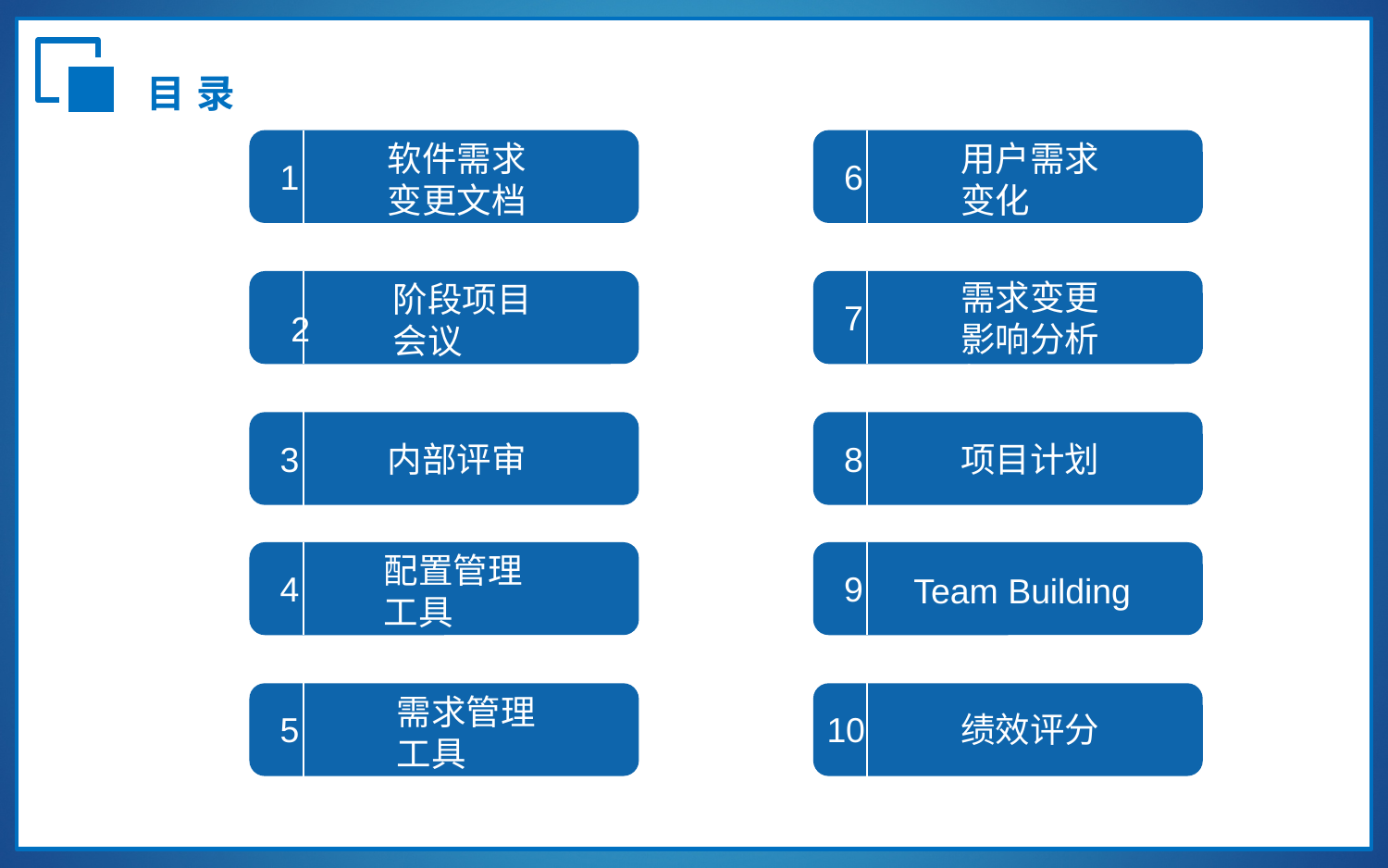

，

目录

软件需求变更文档

用户需求变化
1
6
需求变更影响分析析

阶段项目会议

7
2

3
8
项目计划
内部评审

配置管理工具

4
9
Team Building

需求管理工具

5
10
绩效评分